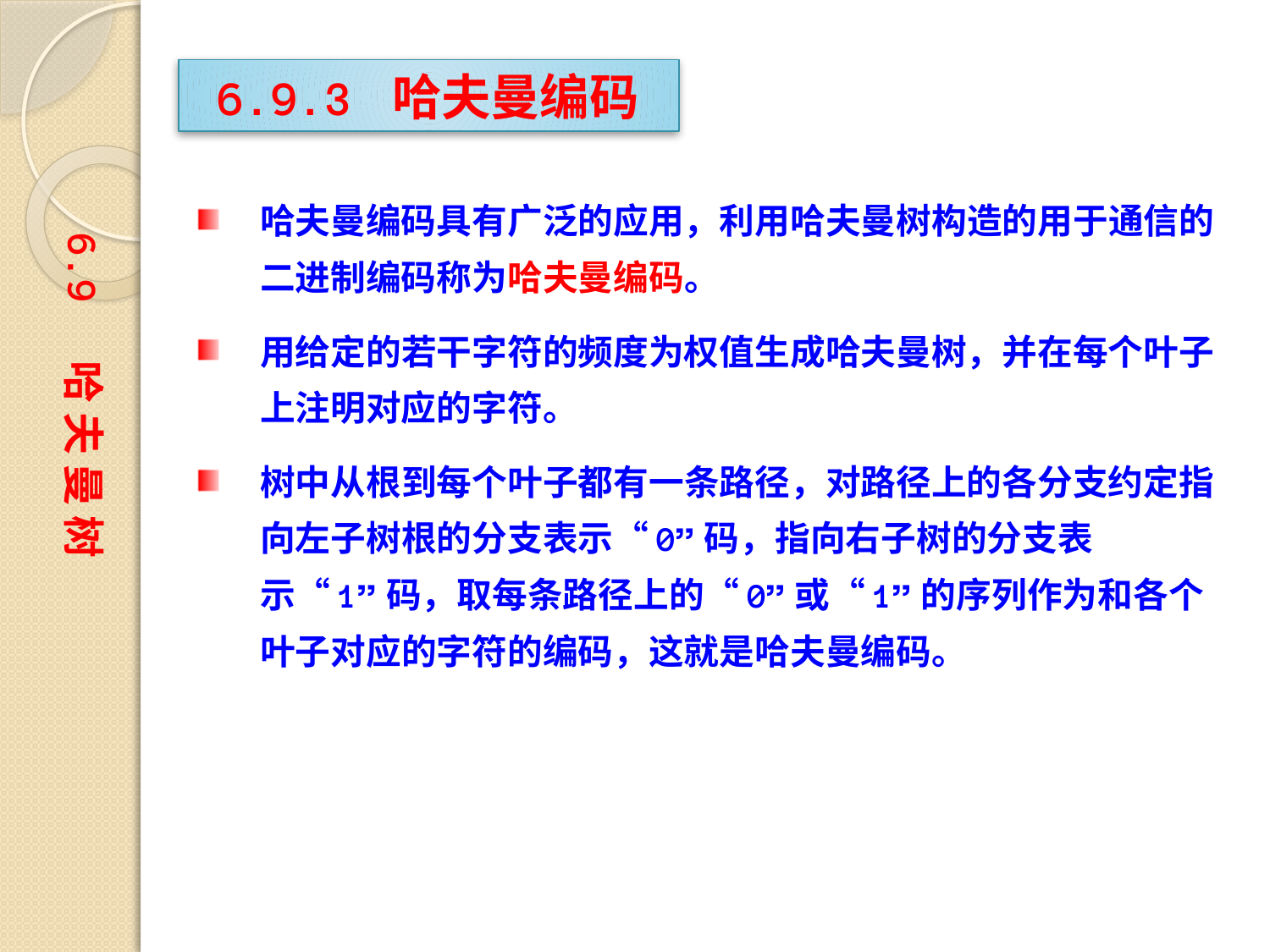

6.9.3 哈夫曼编码
哈夫曼编码具有广泛的应用，利用哈夫曼树构造的用于通信的二进制编码称为哈夫曼编码。
用给定的若干字符的频度为权值生成哈夫曼树，并在每个叶子上注明对应的字符。
树中从根到每个叶子都有一条路径，对路径上的各分支约定指向左子树根的分支表示“0”码，指向右子树的分支表示“1”码，取每条路径上的“0”或“1”的序列作为和各个叶子对应的字符的编码，这就是哈夫曼编码。
6.9  哈 夫 曼 树